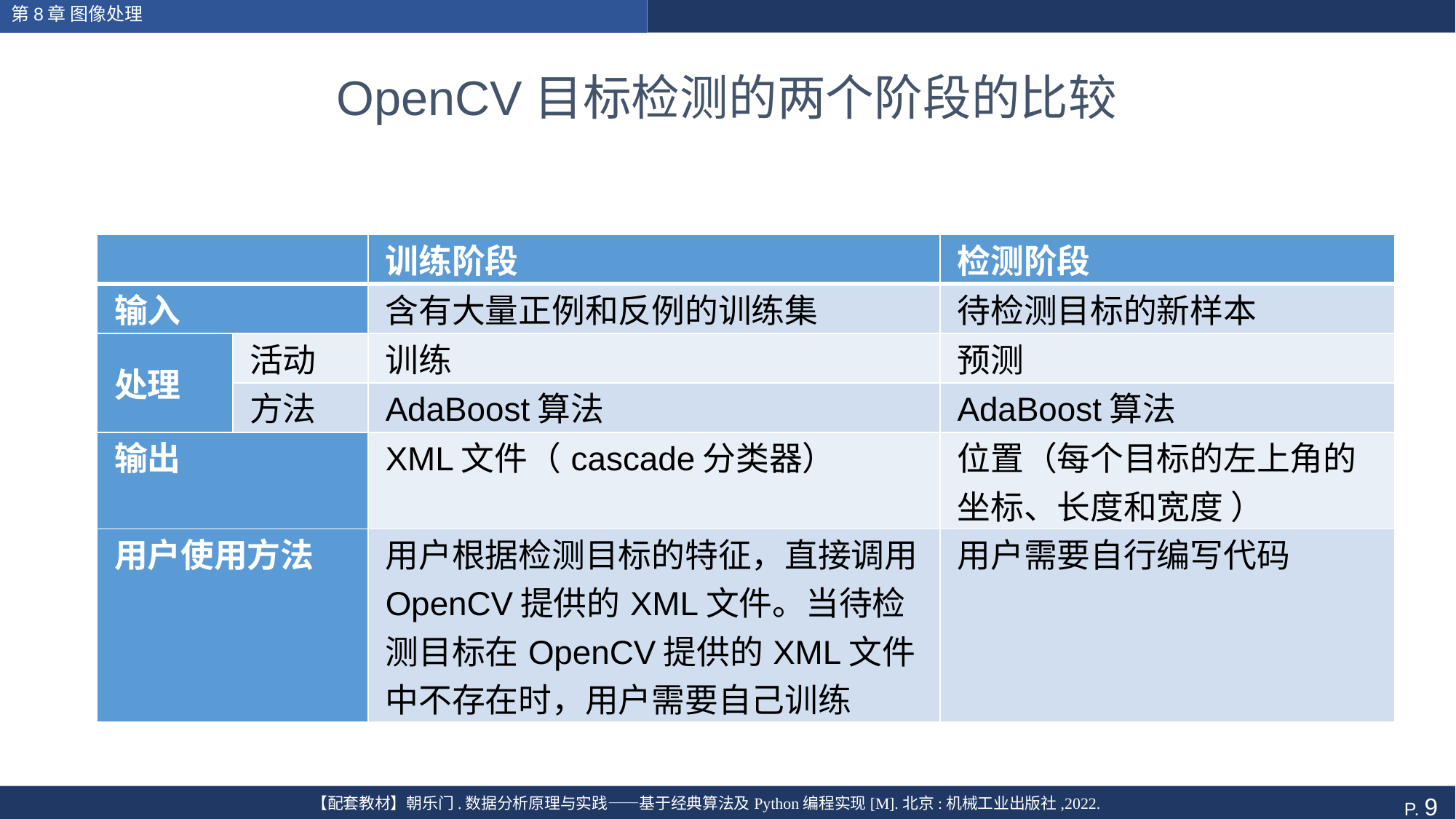

第8章 图像处理

# OpenCV目标检测的两个阶段的比较
|  |  | 训练阶段 | 检测阶段 |
| --- | --- | --- | --- |
| 输入 |  | 含有大量正例和反例的训练集 | 待检测目标的新样本 |
| 处理 | 活动 | 训练 | 预测 |
|  | 方法 | AdaBoost算法 | AdaBoost算法 |
| 输出 |  | XML文件（cascade分类器） | 位置（每个目标的左上角的坐标、长度和宽度 ） |
| 用户使用方法 |  | 用户根据检测目标的特征，直接调用OpenCV提供的XML文件。当待检测目标在OpenCV提供的XML文件中不存在时，用户需要自己训练 | 用户需要自行编写代码 |